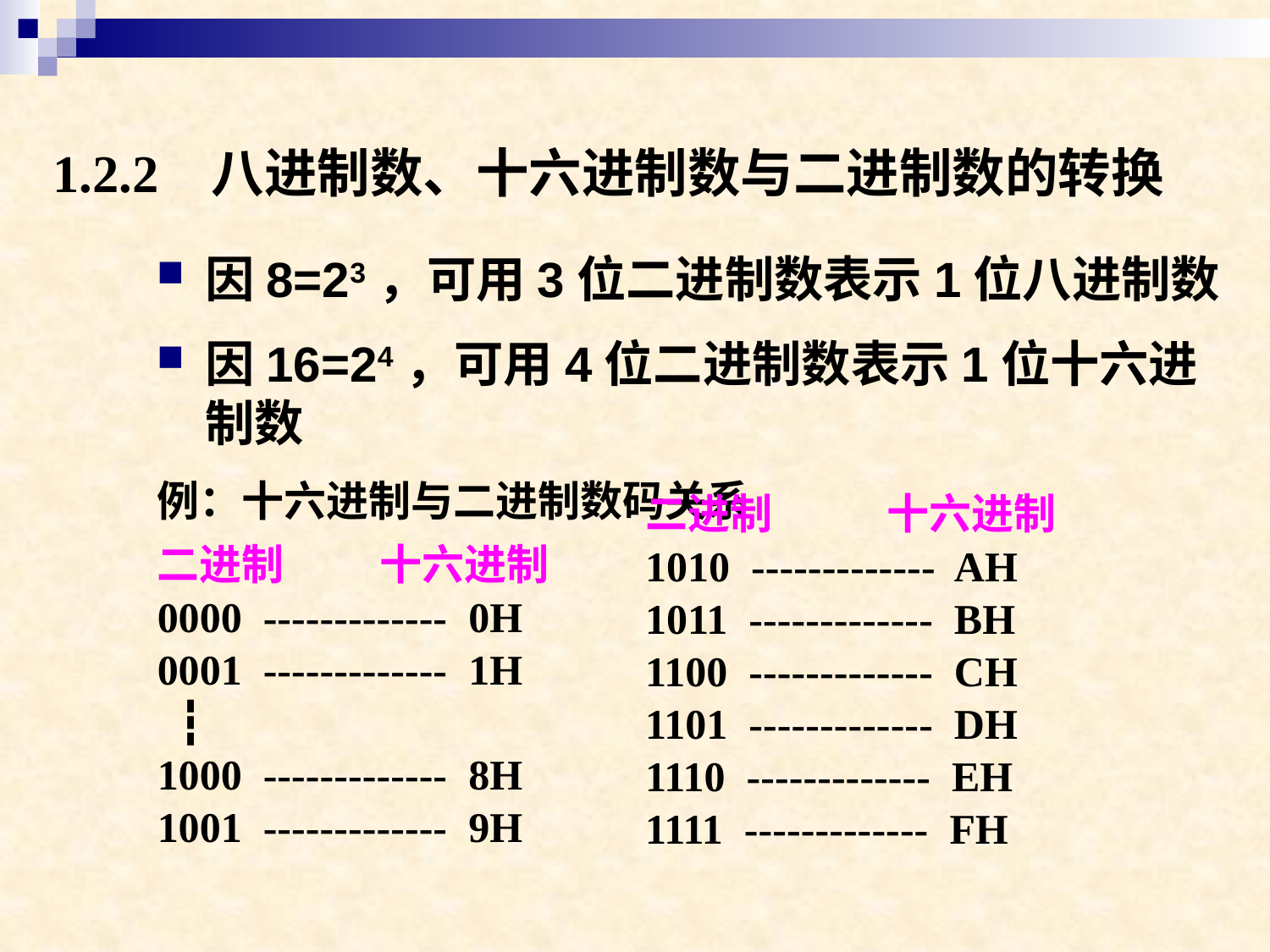

1.2.2   八进制数、十六进制数与二进制数的转换
因8=23，可用3位二进制数表示1位八进制数
因16=24，可用4位二进制数表示1位十六进制数
例：十六进制与二进制数码关系
二进制          十六进制
0000  -------------  0H
0001  -------------  1H
  ┇
1000  -------------  8H
1001  -------------  9H

二进制            十六进制
1010  -------------  AH
1011  -------------  BH
1100  -------------  CH
1101  -------------  DH
1110  -------------  EH
1111  -------------  FH